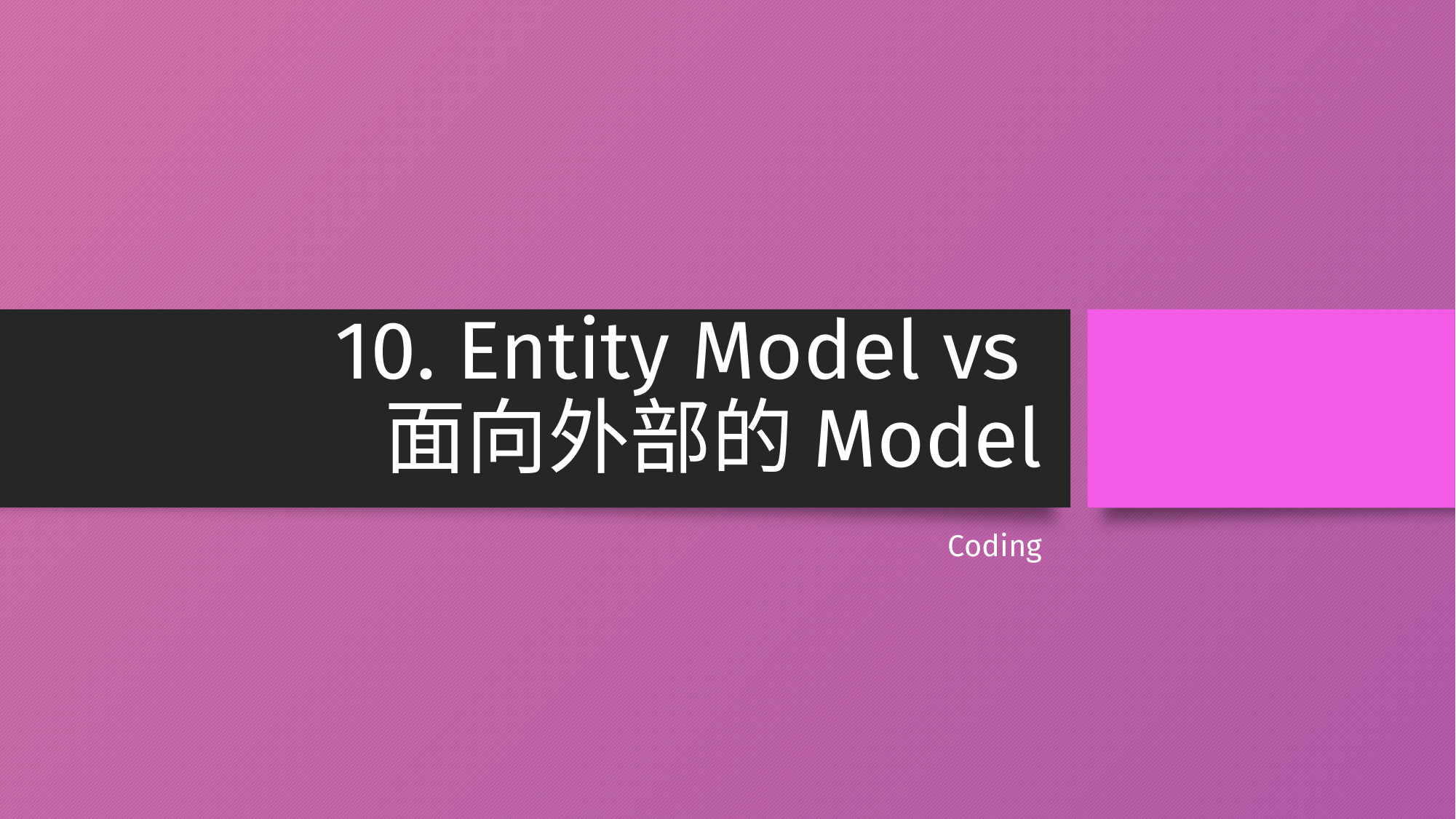

# 10. Entity Model vs 面向外部的Model
Coding